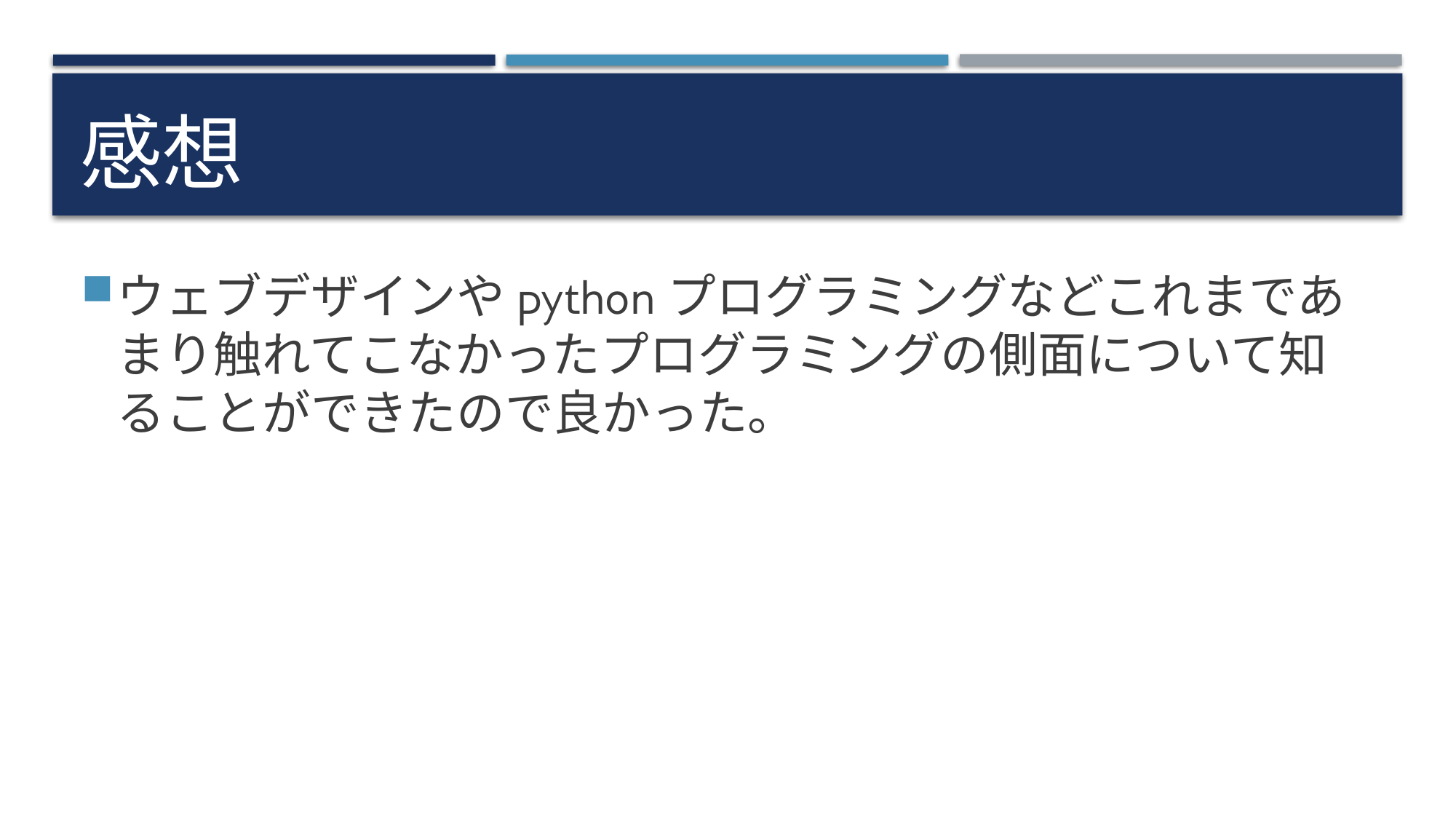

# 感想
ウェブデザインやpythonプログラミングなどこれまであまり触れてこなかったプログラミングの側面について知ることができたので良かった。